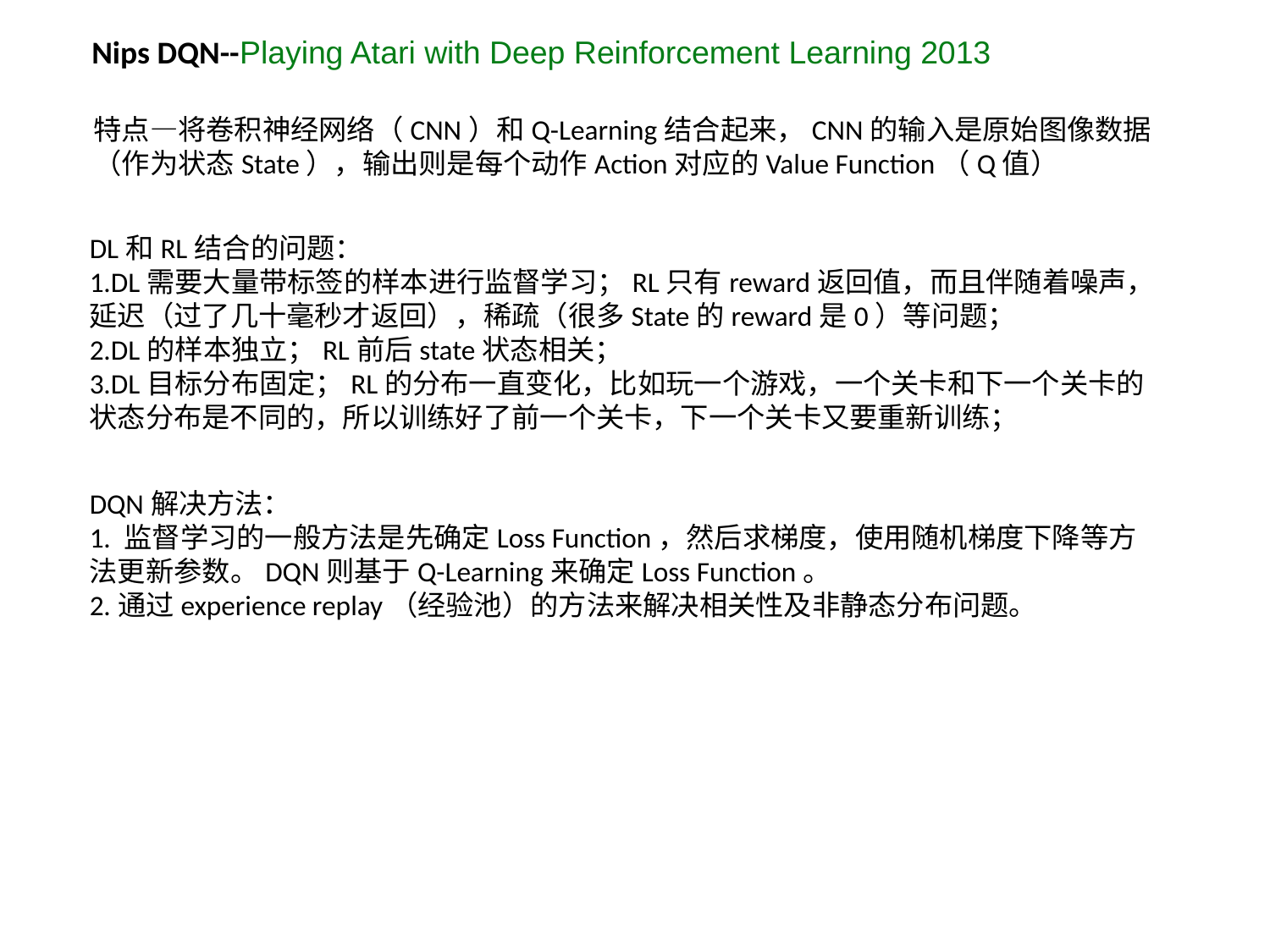

Nips DQN--Playing Atari with Deep Reinforcement Learning 2013
特点—将卷积神经网络（CNN）和Q-Learning结合起来，CNN的输入是原始图像数据
（作为状态State），输出则是每个动作Action对应的Value Function（Q值）
DL和RL结合的问题：
1.DL需要大量带标签的样本进行监督学习；RL只有reward返回值，而且伴随着噪声，延迟（过了几十毫秒才返回），稀疏（很多State的reward是0）等问题；
2.DL的样本独立；RL前后state状态相关；
3.DL目标分布固定；RL的分布一直变化，比如玩一个游戏，一个关卡和下一个关卡的状态分布是不同的，所以训练好了前一个关卡，下一个关卡又要重新训练；
DQN解决方法：
1. 监督学习的一般方法是先确定Loss Function，然后求梯度，使用随机梯度下降等方法更新参数。DQN则基于Q-Learning来确定Loss Function。
2.通过experience replay（经验池）的方法来解决相关性及非静态分布问题。